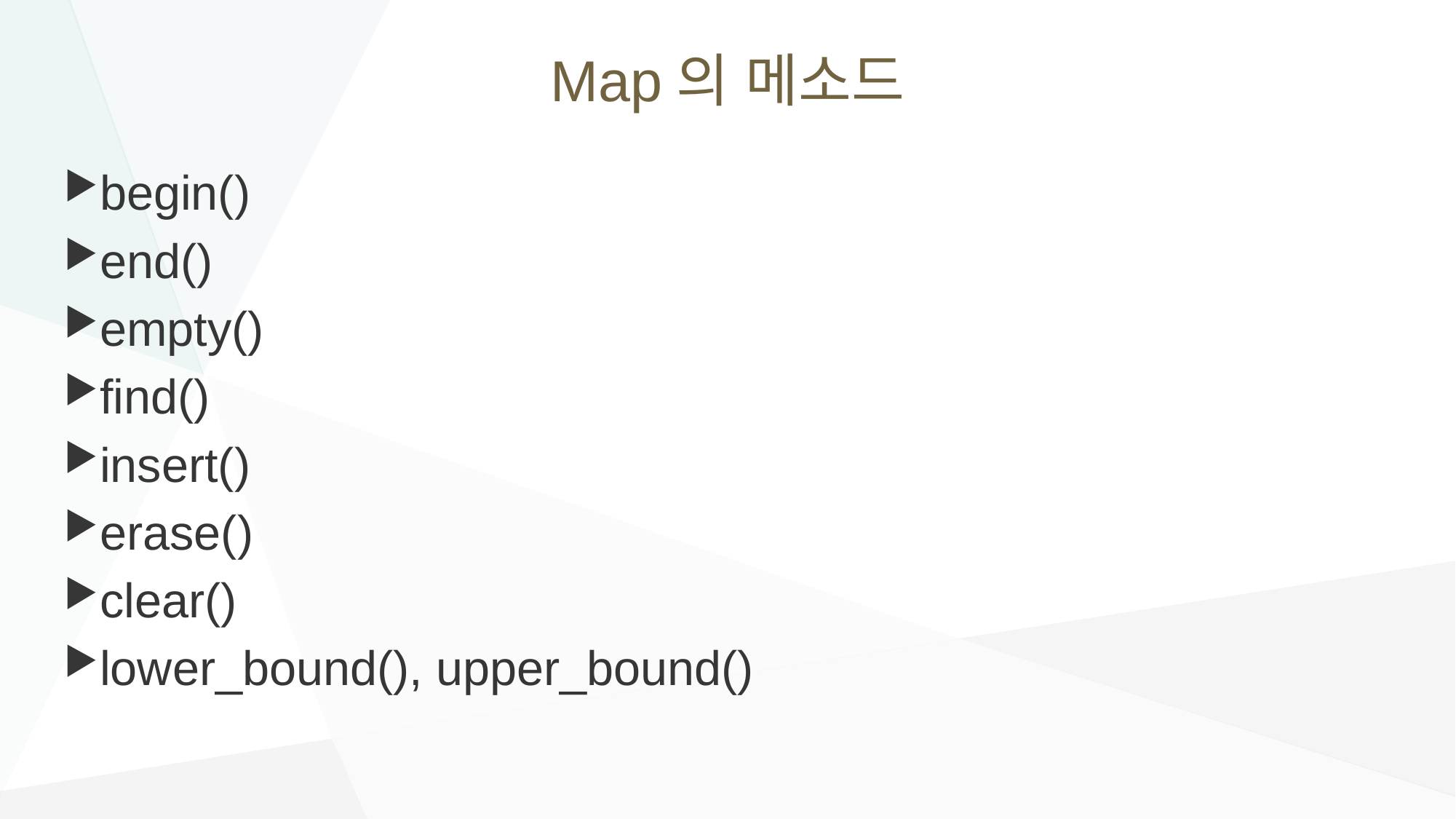

# Map의 메소드
begin()
end()
empty()
find()
insert()
erase()
clear()
lower_bound(), upper_bound()